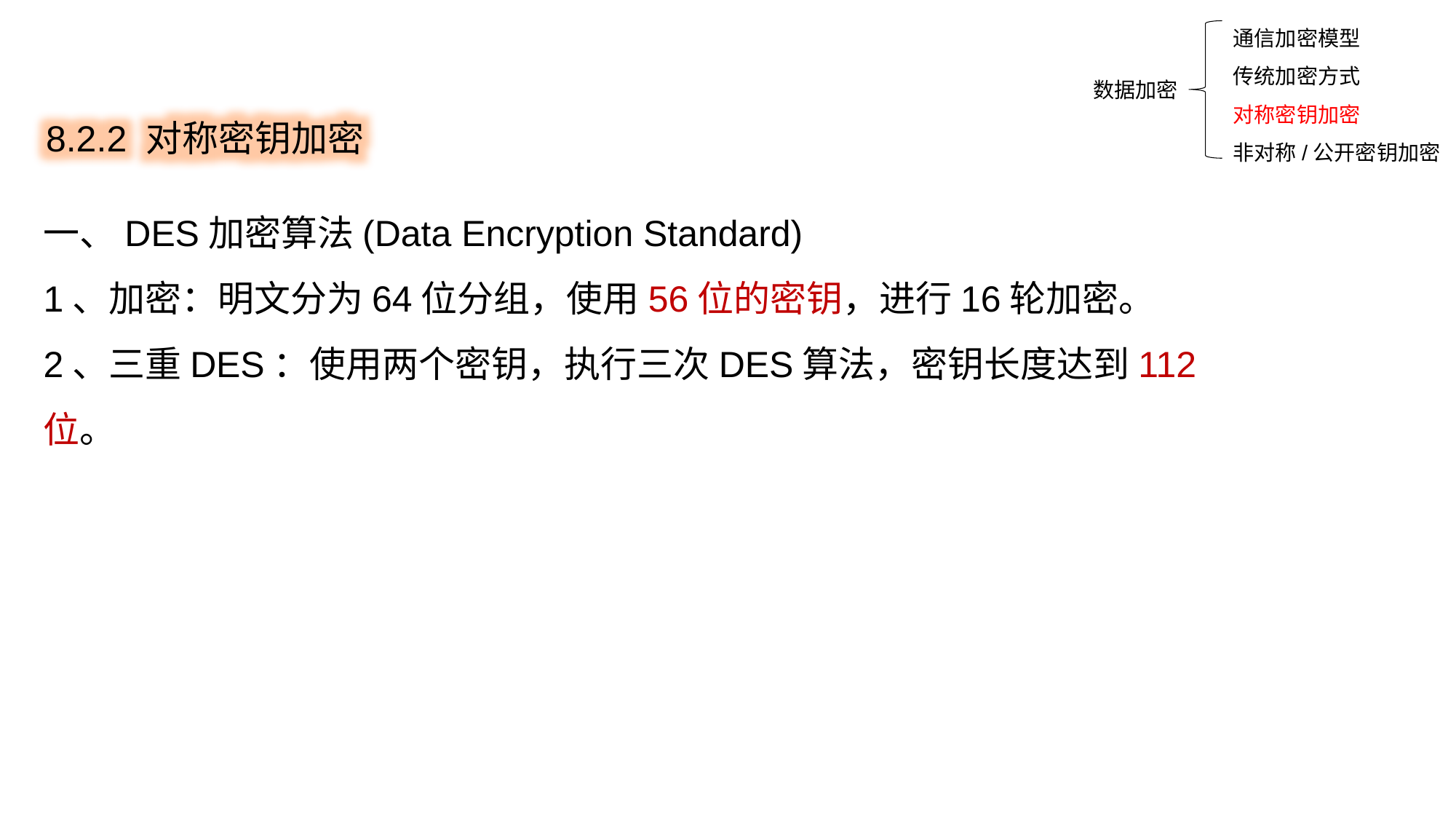

通信加密模型
传统加密方式
对称密钥加密
非对称/公开密钥加密

8.2.2 对称密钥加密
数据加密
一、DES加密算法(Data Encryption Standard)
1、加密：明文分为64位分组，使用56位的密钥，进行16轮加密。
2、三重DES：使用两个密钥，执行三次DES算法，密钥长度达到112位。